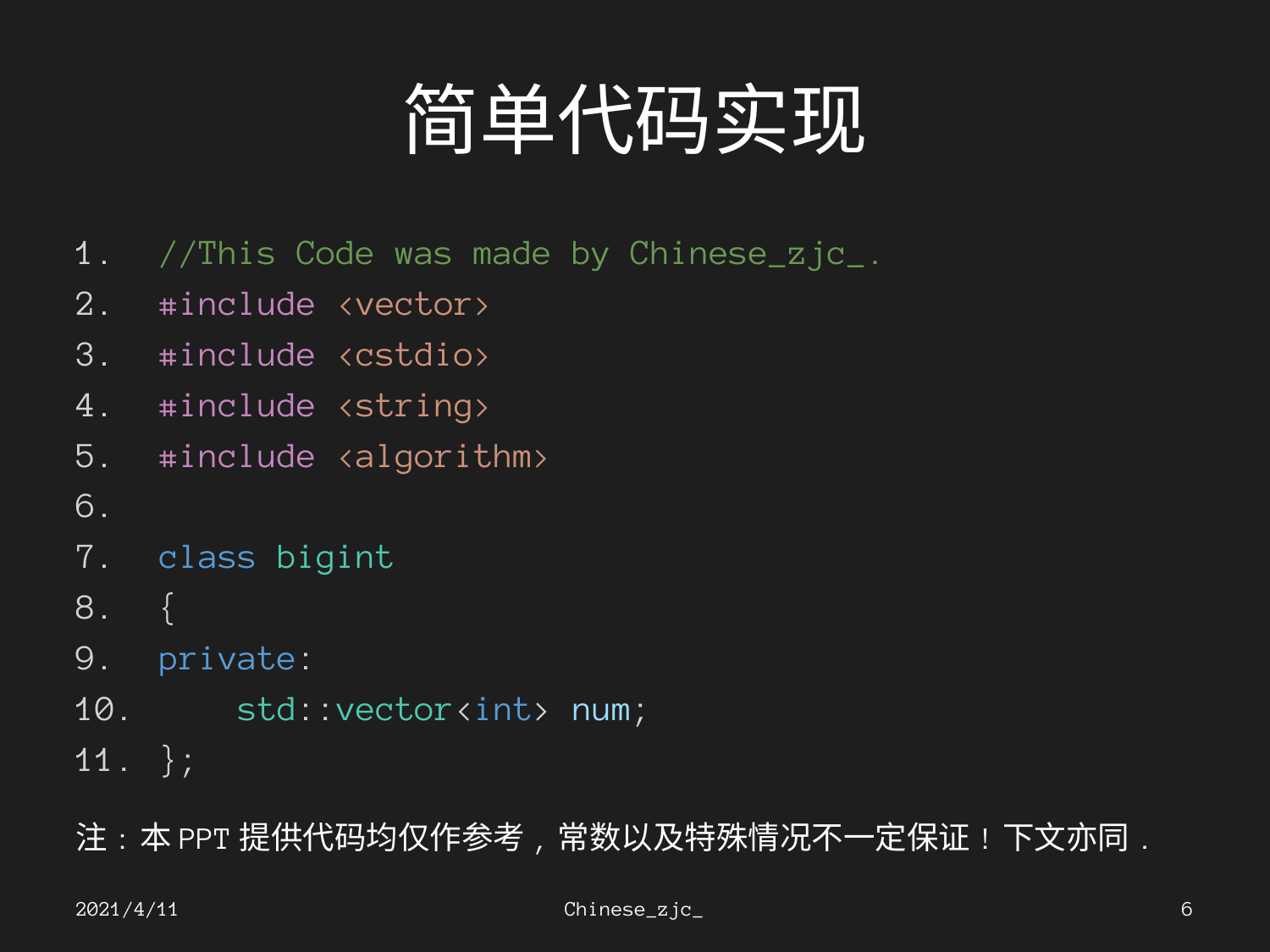

# 简单代码实现
 //This Code was made by Chinese_zjc_.
 #include <vector>
 #include <cstdio>
 #include <string>
 #include <algorithm>

 class bigint
 {
 private:
     std::vector<int> num;
 };
注:本PPT提供代码均仅作参考,常数以及特殊情况不一定保证!下文亦同.
2021/4/11
Chinese_zjc_
6